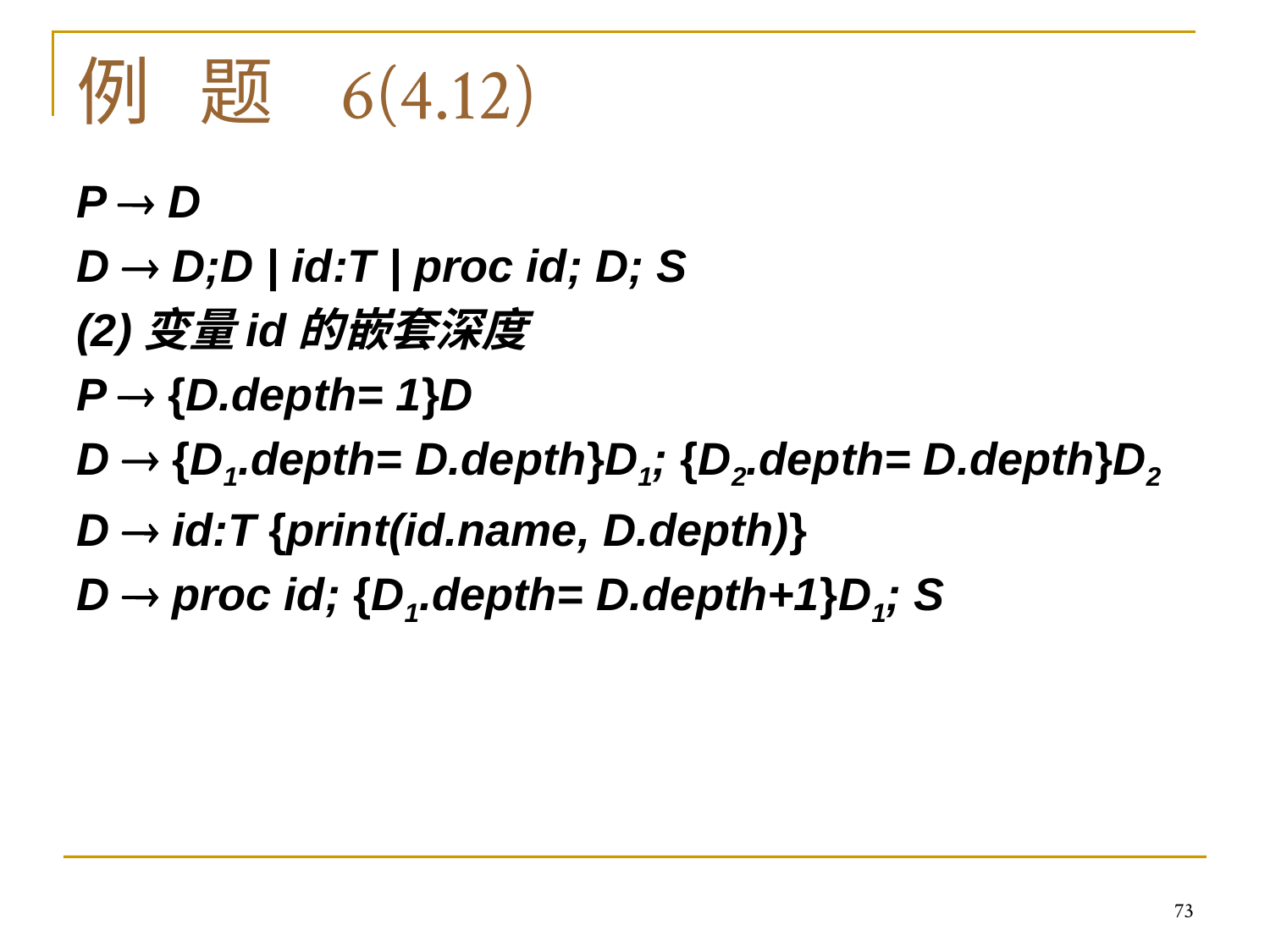

# 例   题   6(4.12)
P → D
D → D;D | id:T | proc id; D; S
(2)变量id的嵌套深度
P → {D.depth= 1}D
D → {D1.depth= D.depth}D1; {D2.depth= D.depth}D2
D → id:T {print(id.name, D.depth)}
D → proc id; {D1.depth= D.depth+1}D1; S

73